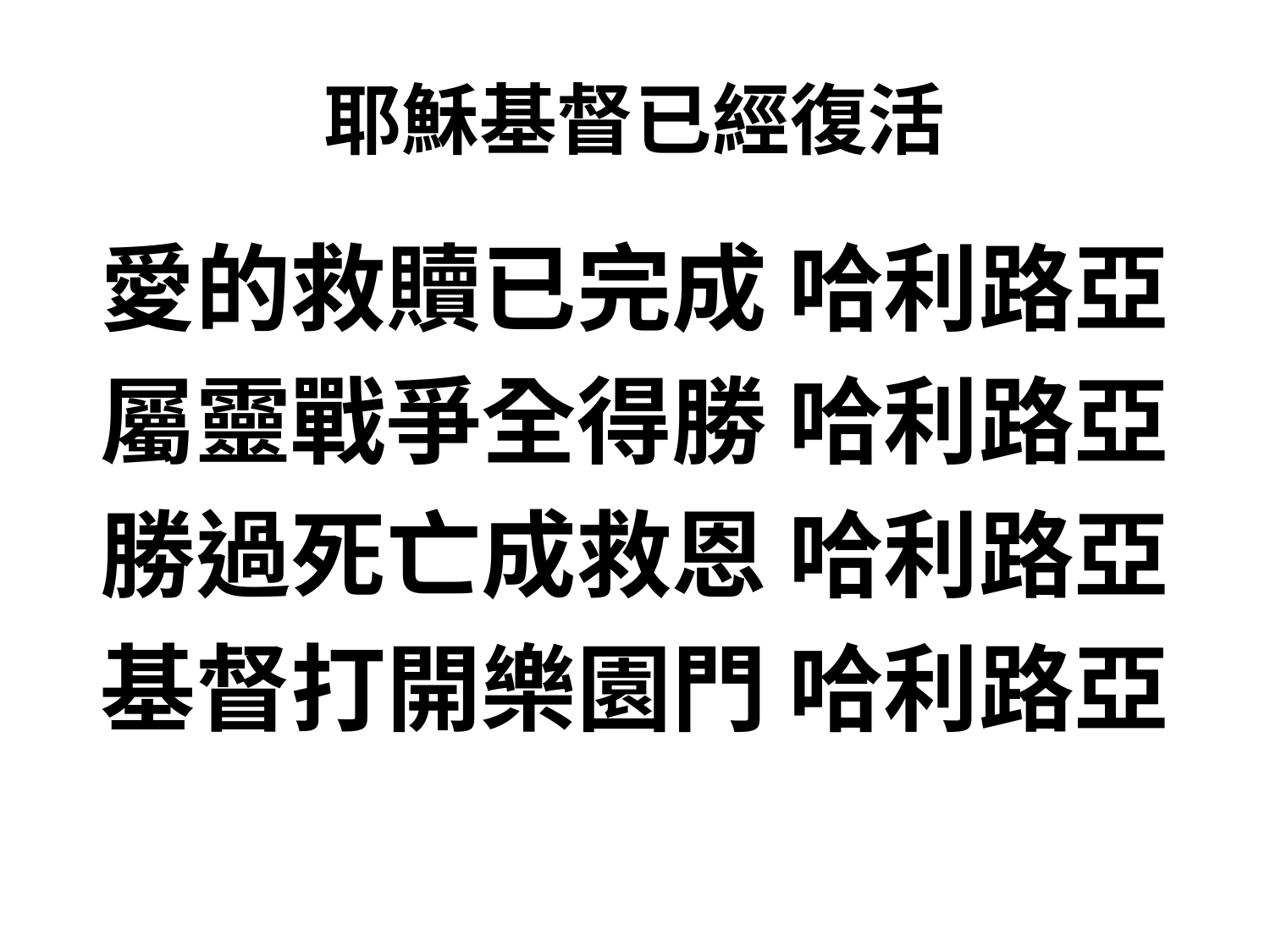

# 耶穌基督已經復活
愛的救贖已完成 哈利路亞
屬靈戰爭全得勝 哈利路亞
勝過死亡成救恩 哈利路亞
基督打開樂園門 哈利路亞